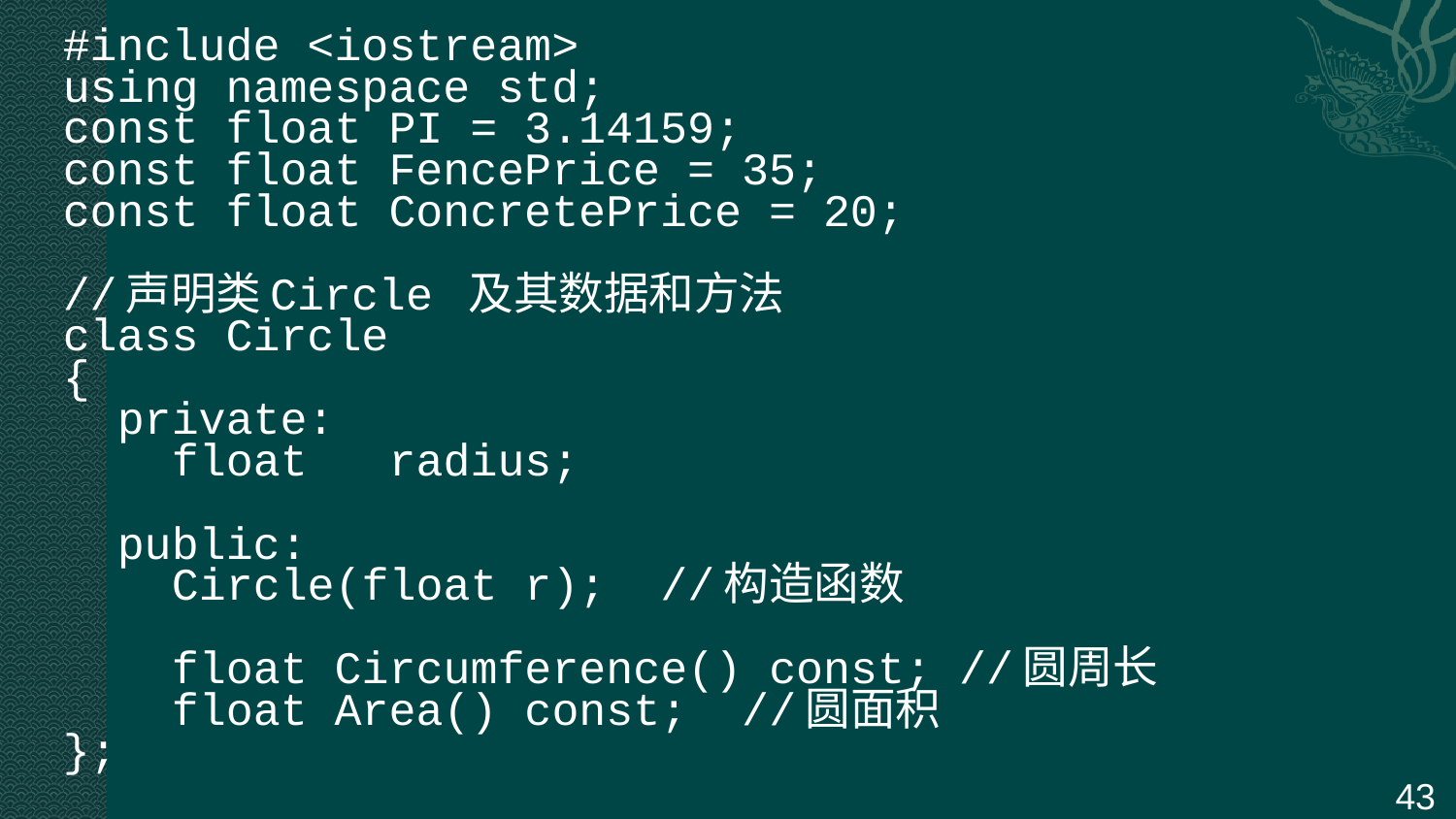

#include <iostream>
using namespace std;
const float PI = 3.14159;
const float FencePrice = 35;
const float ConcretePrice = 20;

//声明类Circle 及其数据和方法
class Circle
{
  private:
    float   radius;

  public:
    Circle(float r);  //构造函数

    float Circumference() const; //圆周长
    float Area() const;  //圆面积
};
43